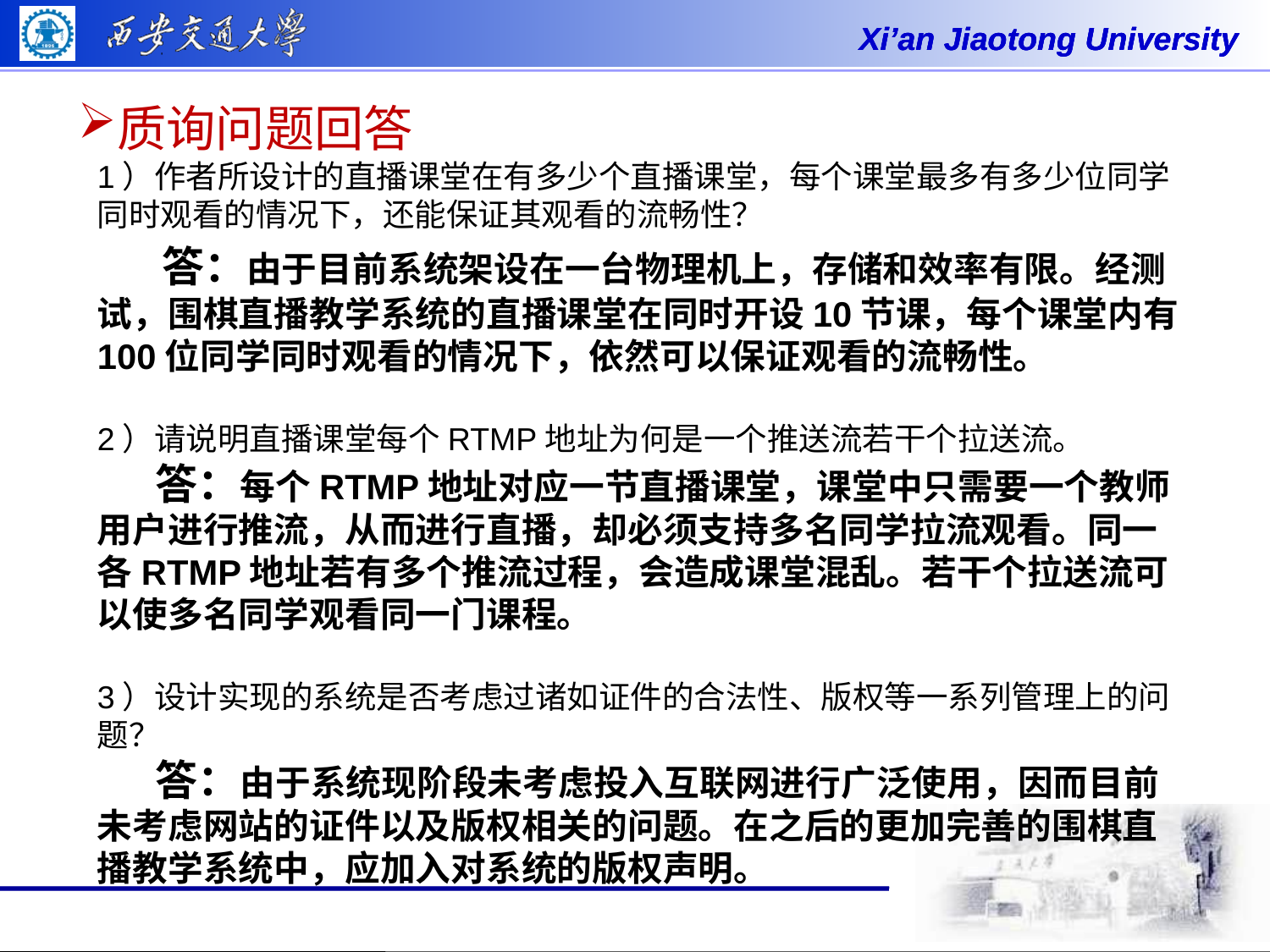

# 质询问题回答

1）作者所设计的直播课堂在有多少个直播课堂，每个课堂最多有多少位同学同时观看的情况下，还能保证其观看的流畅性？
     答：由于目前系统架设在一台物理机上，存储和效率有限。经测试，围棋直播教学系统的直播课堂在同时开设10节课，每个课堂内有100位同学同时观看的情况下，依然可以保证观看的流畅性。

2）请说明直播课堂每个RTMP地址为何是一个推送流若干个拉送流。
       答：每个RTMP地址对应一节直播课堂，课堂中只需要一个教师用户进行推流，从而进行直播，却必须支持多名同学拉流观看。同一各RTMP地址若有多个推流过程，会造成课堂混乱。若干个拉送流可以使多名同学观看同一门课程。

3）设计实现的系统是否考虑过诸如证件的合法性、版权等一系列管理上的问题？
       答：由于系统现阶段未考虑投入互联网进行广泛使用，因而目前未考虑网站的证件以及版权相关的问题。在之后的更加完善的围棋直播教学系统中，应加入对系统的版权声明。